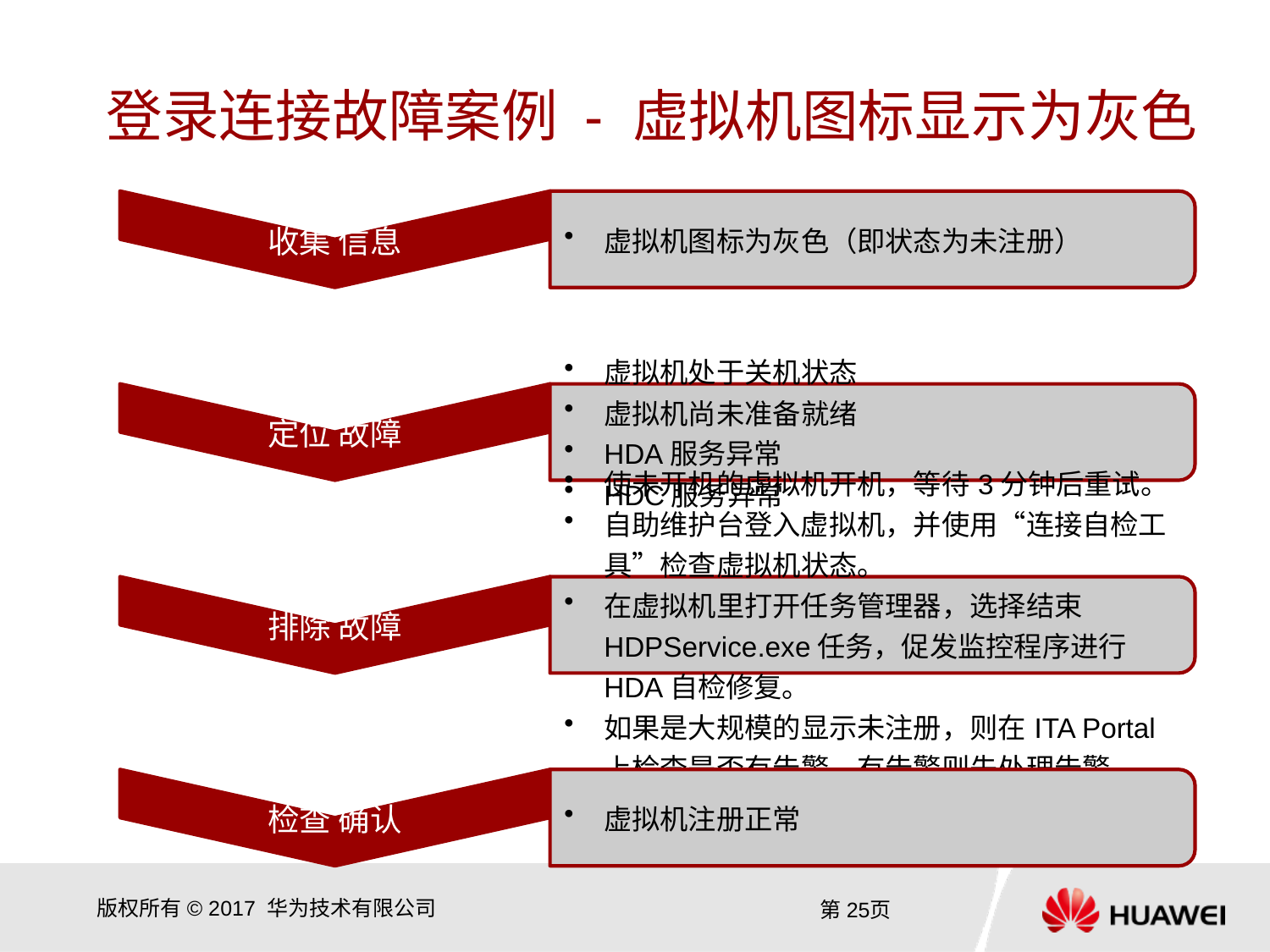

# 登录连接故障案例 - 虚拟机图标显示为灰色
收集 信息
虚拟机图标为灰色（即状态为未注册）
定位 故障
虚拟机处于关机状态
虚拟机尚未准备就绪
HDA服务异常
HDC服务异常
排除 故障
使未开机的虚拟机开机，等待3分钟后重试。
在虚拟机里打开任务管理器，选择结束HDPService.exe任务，促发监控程序进行HDA自检修复。
如果是大规模的显示未注册，则在ITA Portal上检查是否有告警，有告警则先处理告警。
检查 确认
虚拟机注册正常
自助维护台登入虚拟机，并使用“连接自检工具”检查虚拟机状态。